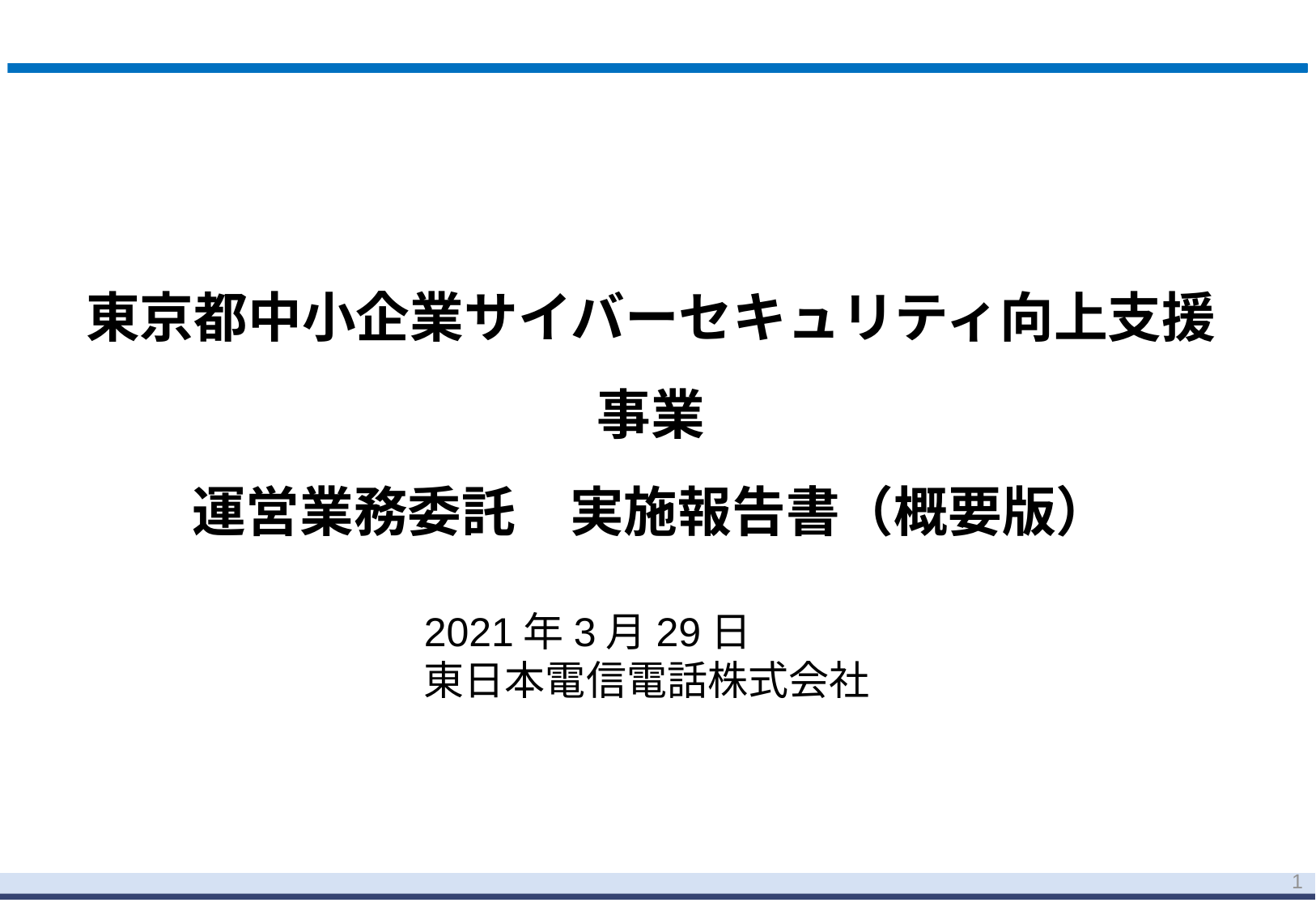

東京都中小企業サイバーセキュリティ向上支援事業
運営業務委託　実施報告書（概要版）
2021年3月29日
東日本電信電話株式会社
1